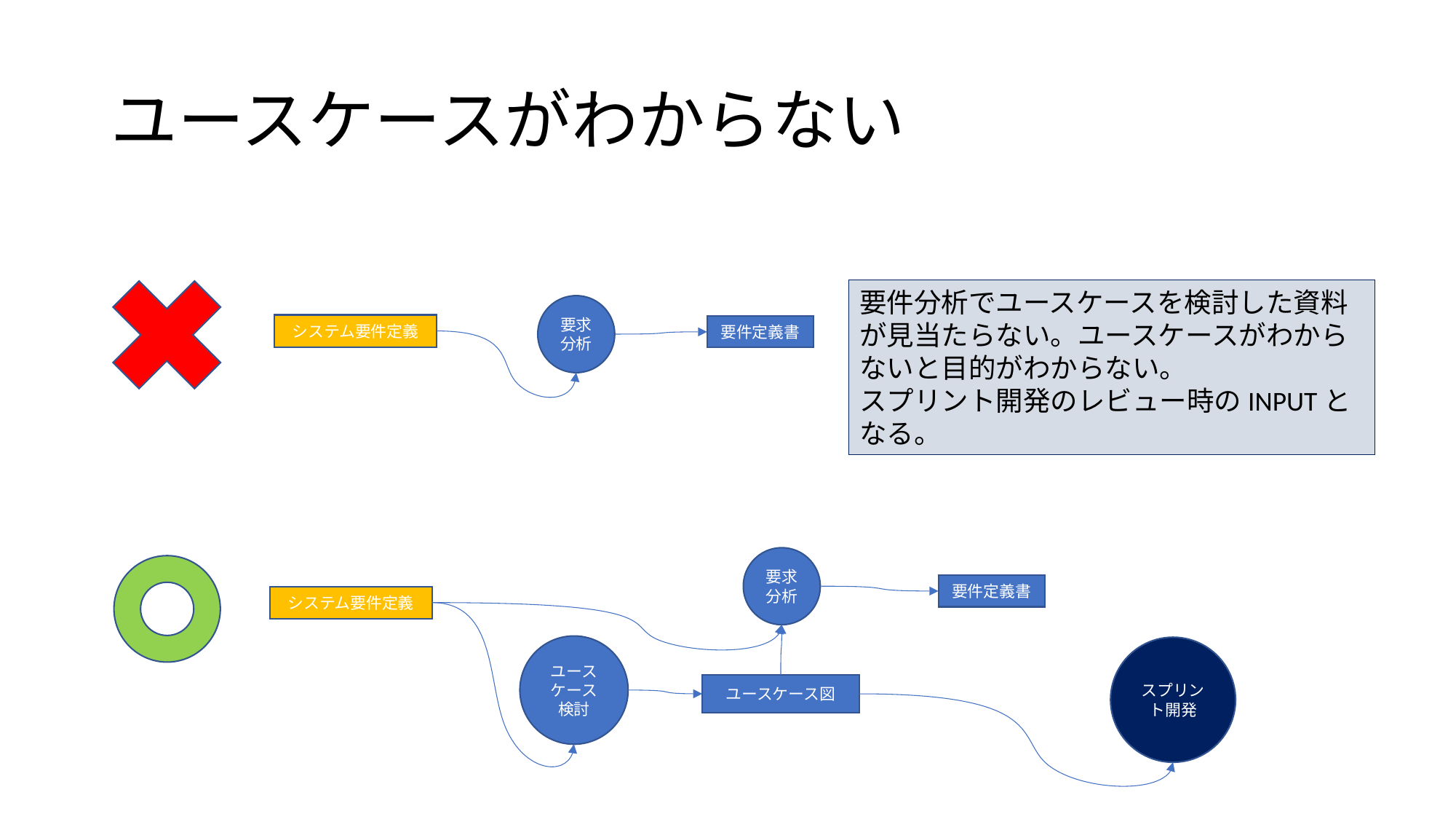

# ユースケースがわからない

要件分析でユースケースを検討した資料が見当たらない。ユースケースがわからないと目的がわからない。
スプリント開発のレビュー時のINPUTとなる。
要求分析
システム要件定義
要件定義書
要求分析

要件定義書
システム要件定義
ユースケース検討
スプリント開発
ユースケース図